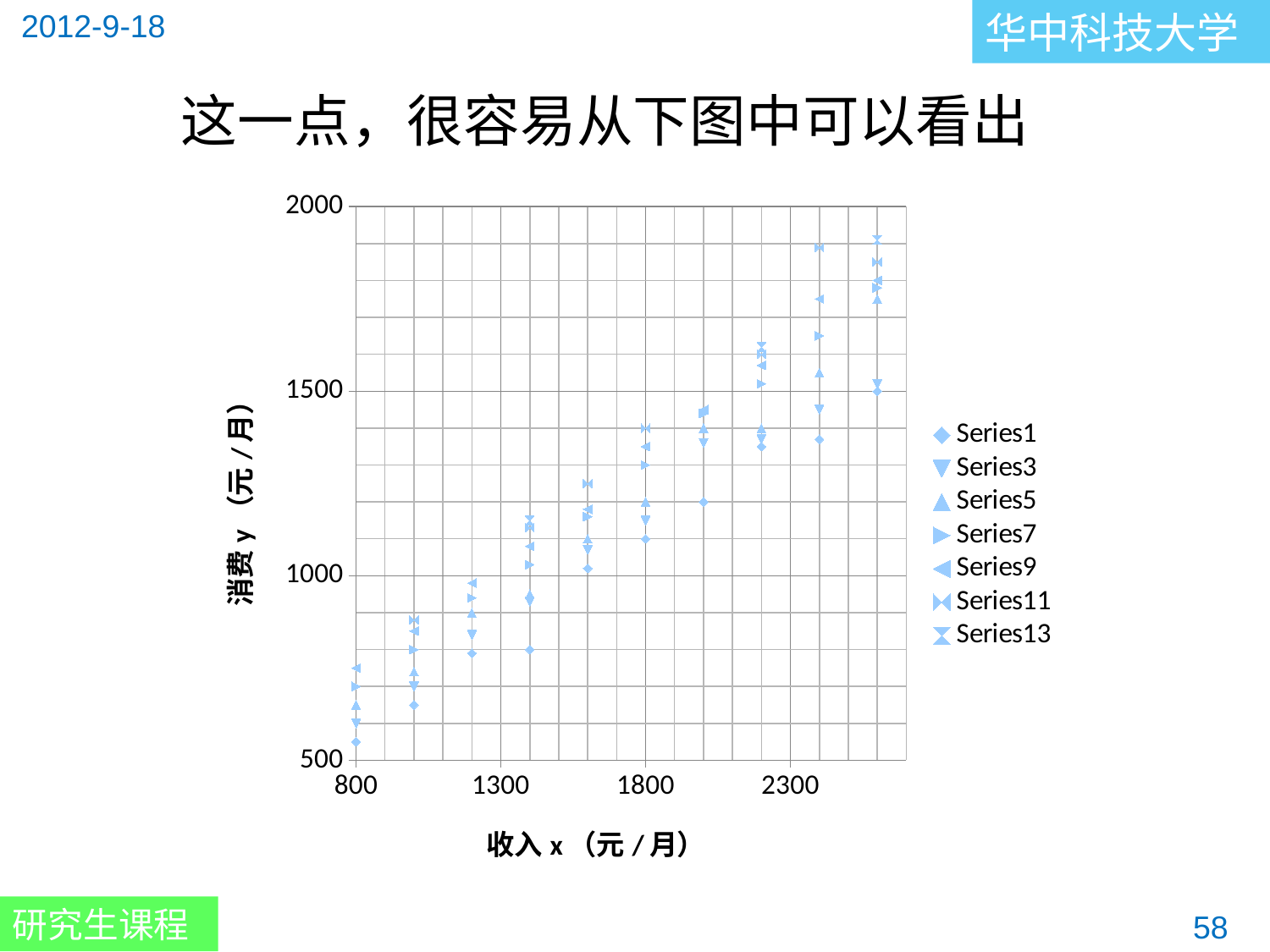

这一点，很容易从下图中可以看出

### Chart

| Category |  |  |  |  |  |  |  |
|---|---|---|---|---|---|---|---|